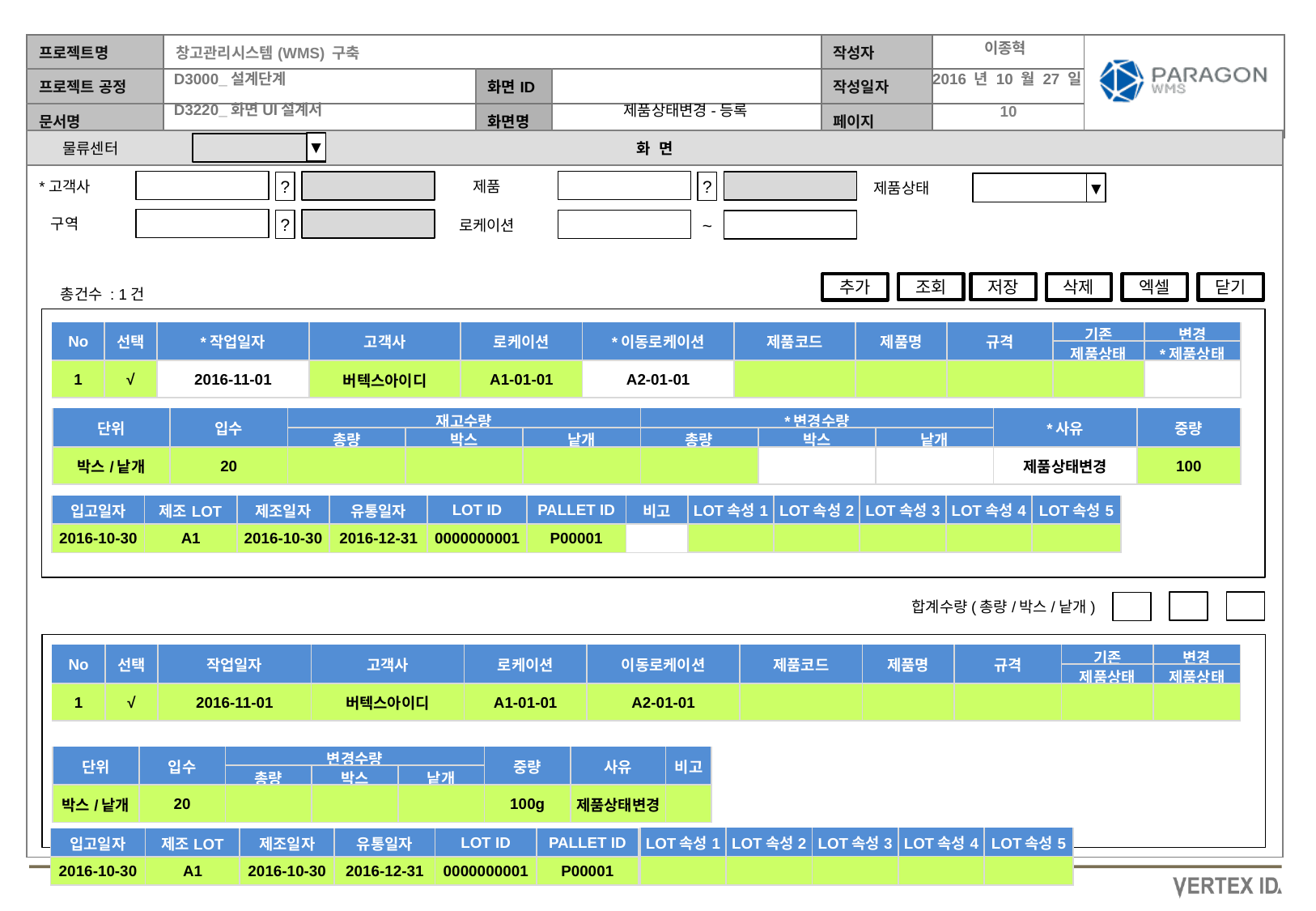

이종혁
2016 년 10 월 27 일
제품상태변경-등록
물류센터

▼
▼
▼
*고객사

제품

?
?
제품상태

▼
구역

로케이션

?

~
조회
저장
추가
삭제
엑셀
닫기
총건수 : 1건

| No | 선택 | \*작업일자 | 고객사 | 로케이션 | \*이동로케이션 | 제품코드 | 제품명 | 규격 | 기존 | 변경 |
| --- | --- | --- | --- | --- | --- | --- | --- | --- | --- | --- |
|  |  |  |  |  |  |  |  |  | 제품상태 | \*제품상태 |
| 1 | √ | 2016-11-01 | 버텍스아이디 | A1-01-01 | A2-01-01 |  |  |  |  |  |
| 단위 | 입수 | 재고수량 |  |  | \*변경수량 |  |  | \*사유 | 중량 |
| --- | --- | --- | --- | --- | --- | --- | --- | --- | --- |
|  |  | 총량 | 박스 | 낱개 | 총량 | 박스 | 낱개 |  |  |
| 박스/낱개 | 20 |  |  |  |  |  |  | 제품상태변경 | 100 |
| LOT속성1 | LOT속성2 | LOT속성3 | LOT속성4 | LOT속성5 |
| --- | --- | --- | --- | --- |
|  |  |  |  |  |
| 입고일자 | 제조LOT | 제조일자 | 유통일자 | LOT ID | PALLET ID | 비고 |
| --- | --- | --- | --- | --- | --- | --- |
| 2016-10-30 | A1 | 2016-10-30 | 2016-12-31 | 0000000001 | P00001 |  |
합계수량(총량/박스/낱개)

| No | 선택 | 작업일자 | 고객사 | 로케이션 | 이동로케이션 | 제품코드 | 제품명 | 규격 | 기존 | 변경 |
| --- | --- | --- | --- | --- | --- | --- | --- | --- | --- | --- |
|  |  |  |  |  |  |  |  |  | 제품상태 | 제품상태 |
| 1 | √ | 2016-11-01 | 버텍스아이디 | A1-01-01 | A2-01-01 |  |  |  |  |  |
| 단위 | 입수 | 변경수량 |  |  | 중량 | 사유 | 비고 |
| --- | --- | --- | --- | --- | --- | --- | --- |
|  |  | 총량 | 박스 | 낱개 |  |  |  |
| 박스/낱개 | 20 |  |  |  | 100g | 제품상태변경 |  |
| LOT속성1 | LOT속성2 | LOT속성3 | LOT속성4 | LOT속성5 |
| --- | --- | --- | --- | --- |
|  |  |  |  |  |
| 입고일자 | 제조LOT | 제조일자 | 유통일자 | LOT ID | PALLET ID |
| --- | --- | --- | --- | --- | --- |
| 2016-10-30 | A1 | 2016-10-30 | 2016-12-31 | 0000000001 | P00001 |